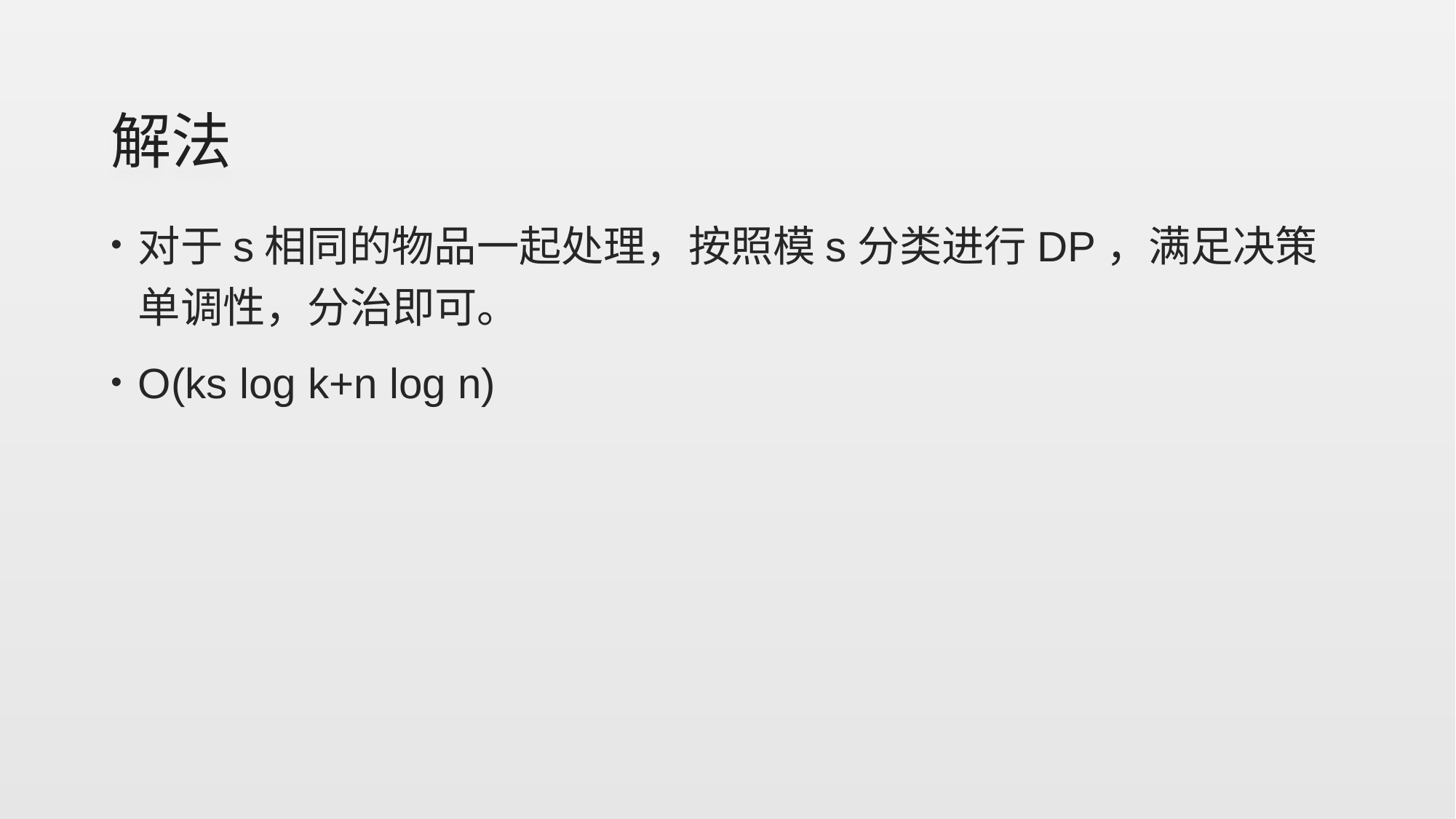

# 解法
对于s相同的物品一起处理，按照模s分类进行DP，满足决策单调性，分治即可。
O(ks log k+n log n)